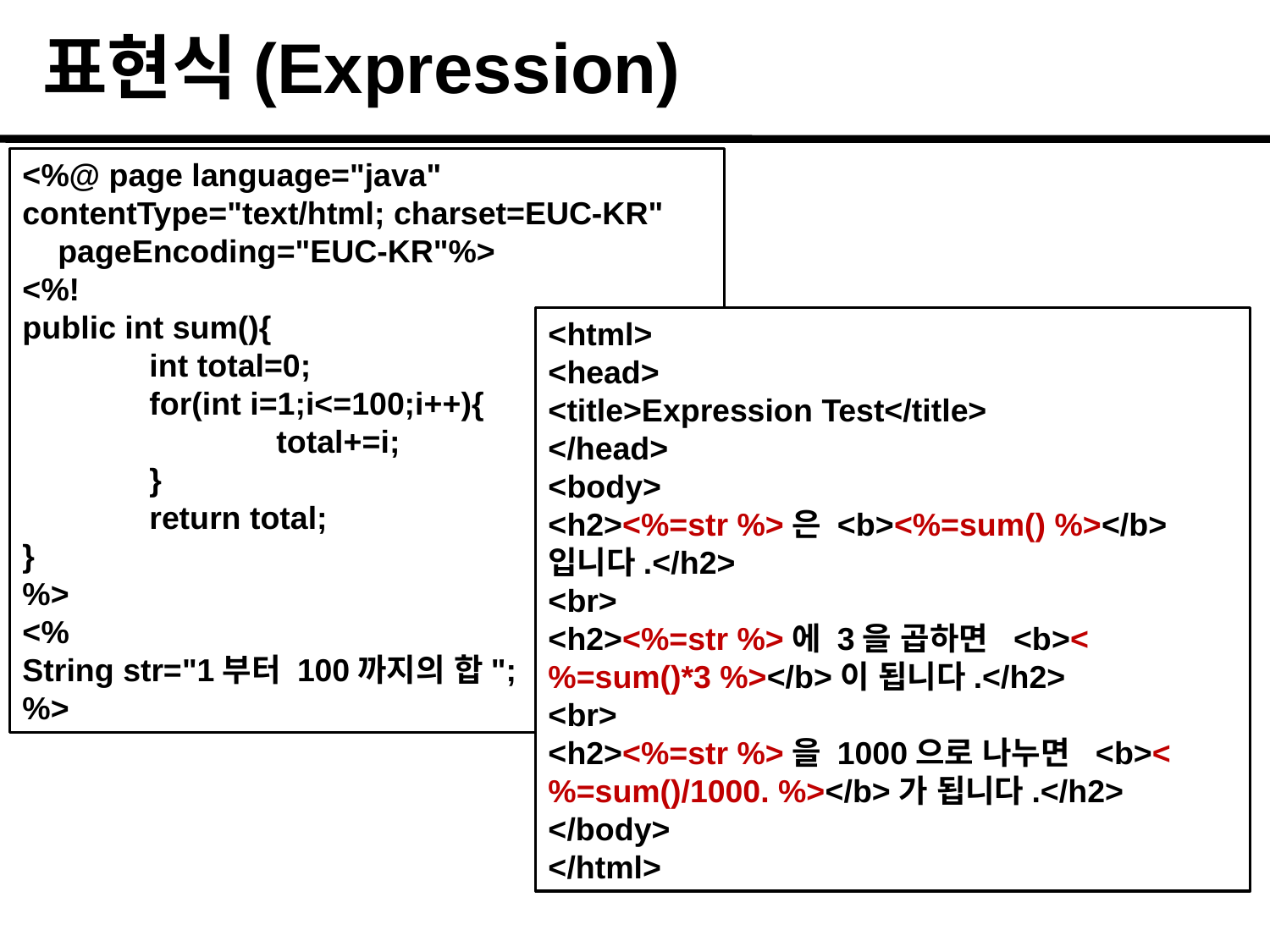

표현식(Expression)
<%@ page language="java" contentType="text/html; charset=EUC-KR"
    pageEncoding="EUC-KR"%>
<%!
public int sum(){
	int total=0;
	for(int i=1;i<=100;i++){
		total+=i;
	}
	return total;
}
%>
<%
String str="1부터 100까지의 합";
%>
<html>
<head>
<title>Expression Test</title>
</head>
<body>
<h2><%=str %>은 <b><%=sum() %></b>입니다.</h2>
<br>
<h2><%=str %>에 3을 곱하면  <b><%=sum()*3 %></b>이 됩니다.</h2>
<br>
<h2><%=str %>을 1000으로 나누면  <b><%=sum()/1000. %></b>가 됩니다.</h2>
</body>
</html>